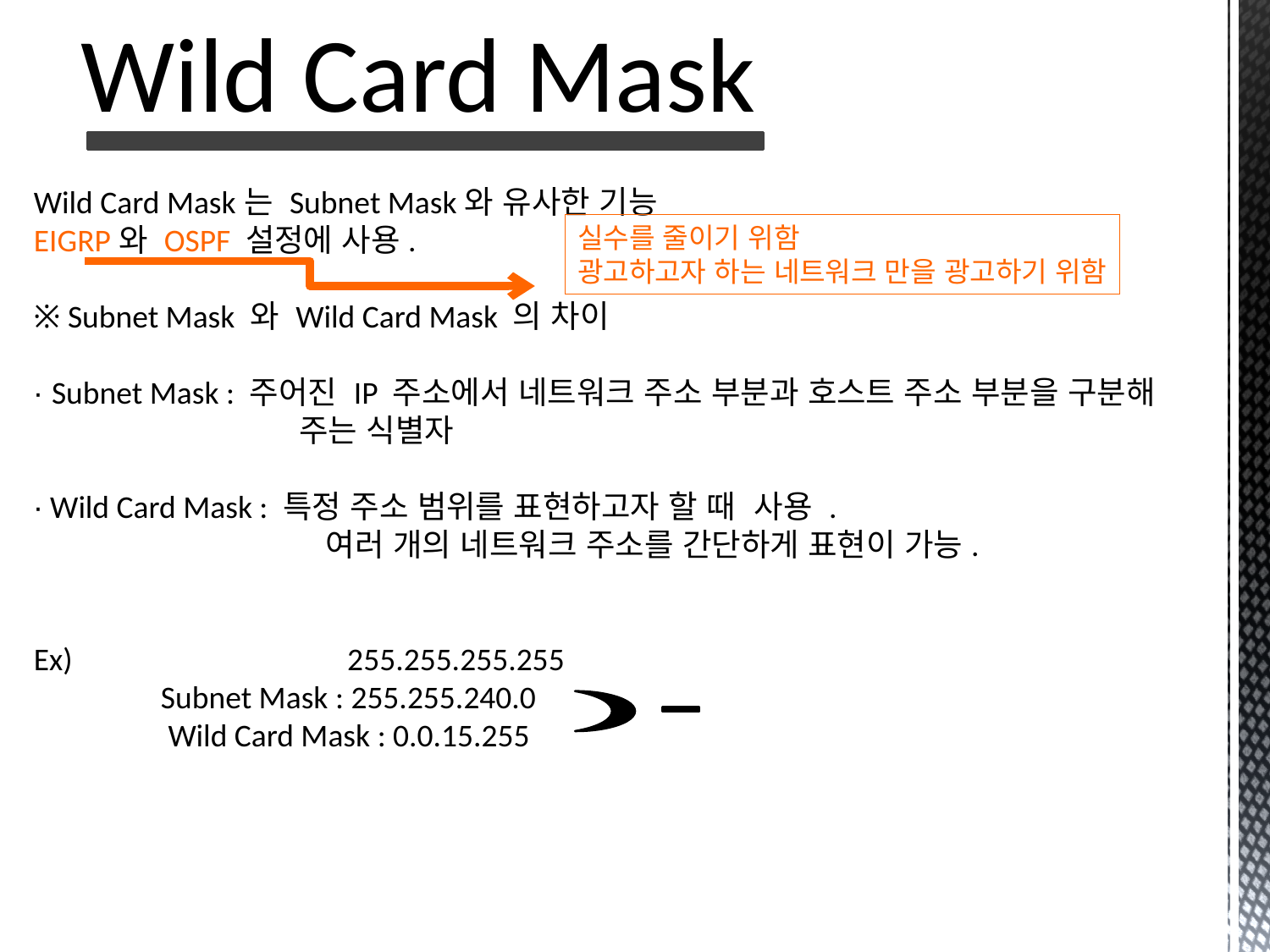

Wild Card Mask

Wild Card Mask는 Subnet Mask와 유사한 기능
EIGRP와 OSPF 설정에 사용.

※ Subnet Mask 와 Wild Card Mask 의 차이

∙ Subnet Mask : 주어진 IP 주소에서 네트워크 주소 부분과 호스트 주소 부분을 구분해
                             주는 식별자

∙ Wild Card Mask : 특정 주소 범위를 표현하고자 할 때  사용 .
                                여러 개의 네트워크 주소를 간단하게 표현이 가능.

Ex) 	                          255.255.255.255
      	Subnet Mask : 255.255.240.0
	 Wild Card Mask : 0.0.15.255

실수를 줄이기 위함
광고하고자 하는 네트워크 만을 광고하기 위함